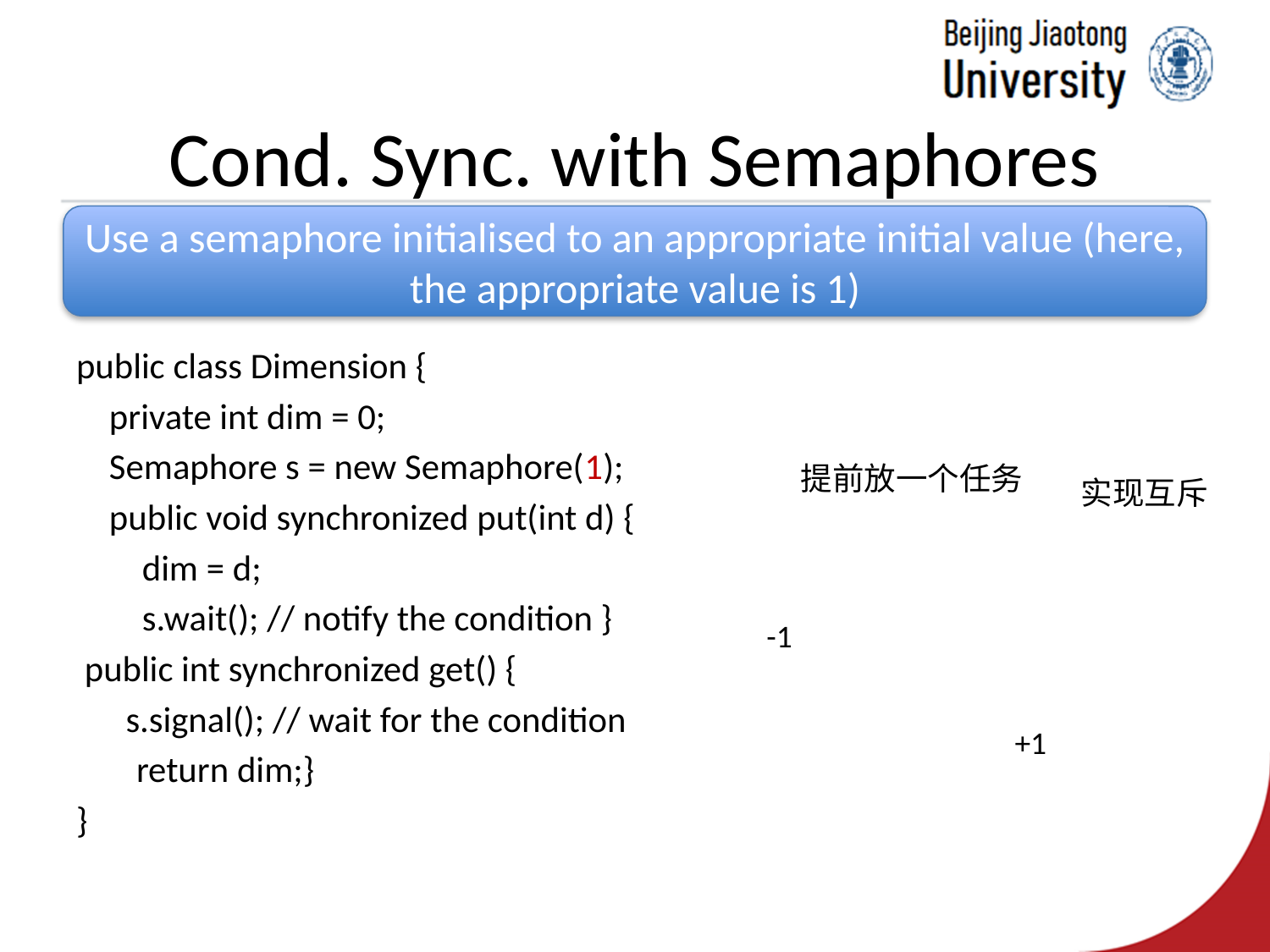

# Cond. Sync. with Semaphores
Use a semaphore initialised to an appropriate initial value (here, the appropriate value is 1)
public class Dimension {
    private int dim = 0;
    Semaphore s = new Semaphore(1);
    public void synchronized put(int d) {
        dim = d;
        s.wait(); // notify the condition }
 public int synchronized get() {
      s.signal(); // wait for the condition
return dim;}
}

提前放一个任务
实现互斥
-1
+1